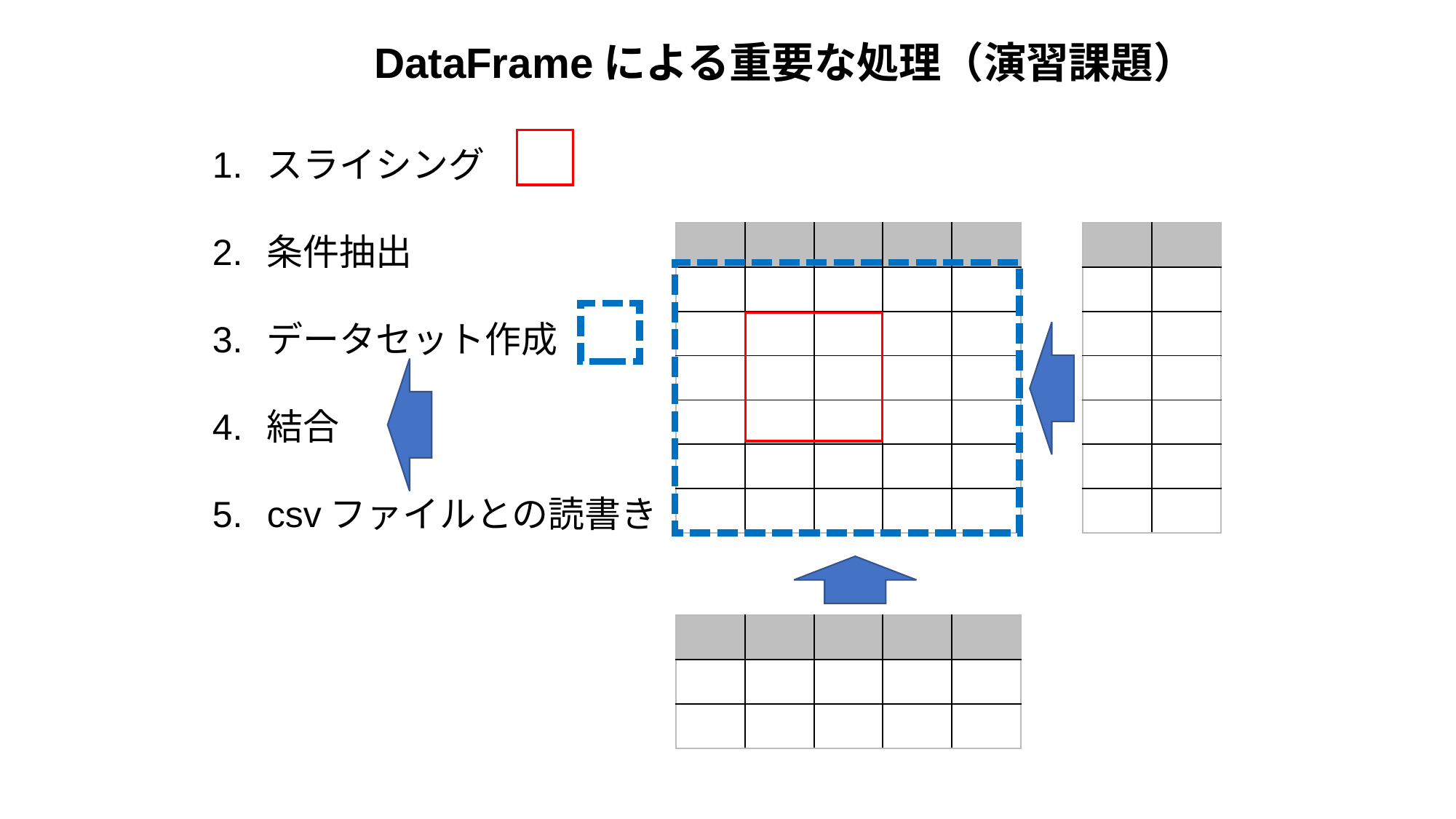

DataFrameによる重要な処理（演習課題）

スライシング

条件抽出

データセット作成

結合

csvファイルとの読書き

|  |  |  |  |  |
| --- | --- | --- | --- | --- |
|  |  |  |  |  |
|  |  |  |  |  |
|  |  |  |  |  |
|  |  |  |  |  |
|  |  |  |  |  |
|  |  |  |  |  |
|  |  |
| --- | --- |
|  |  |
|  |  |
|  |  |
|  |  |
|  |  |
|  |  |

|  |  |  |  |  |
| --- | --- | --- | --- | --- |
|  |  |  |  |  |
|  |  |  |  |  |